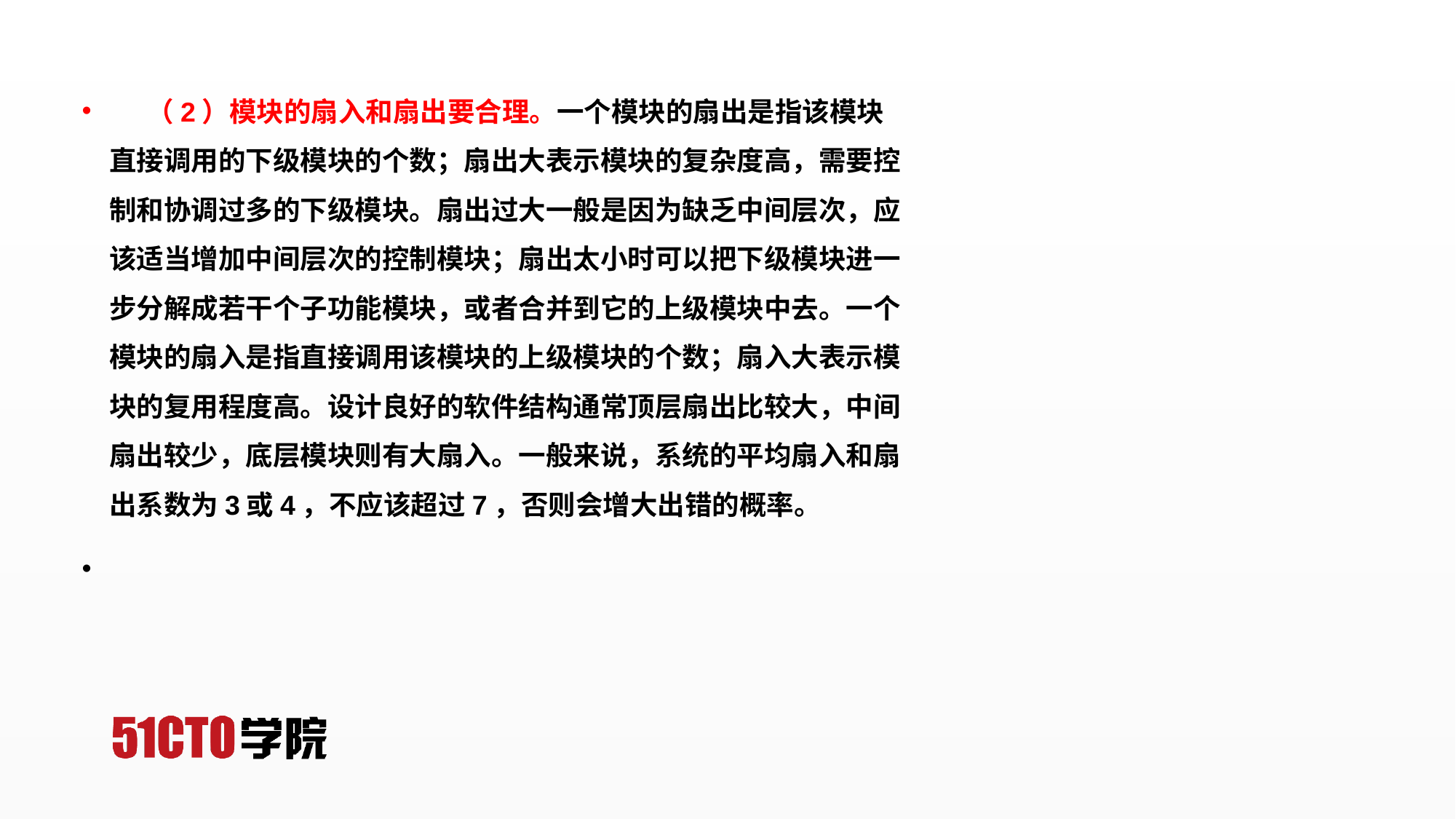

（2）模块的扇入和扇出要合理。一个模块的扇出是指该模块直接调用的下级模块的个数；扇出大表示模块的复杂度高，需要控制和协调过多的下级模块。扇出过大一般是因为缺乏中间层次，应该适当增加中间层次的控制模块；扇出太小时可以把下级模块进一步分解成若干个子功能模块，或者合并到它的上级模块中去。一个模块的扇入是指直接调用该模块的上级模块的个数；扇入大表示模块的复用程度高。设计良好的软件结构通常顶层扇出比较大，中间扇出较少，底层模块则有大扇入。一般来说，系统的平均扇入和扇出系数为3或4，不应该超过7，否则会增大出错的概率。